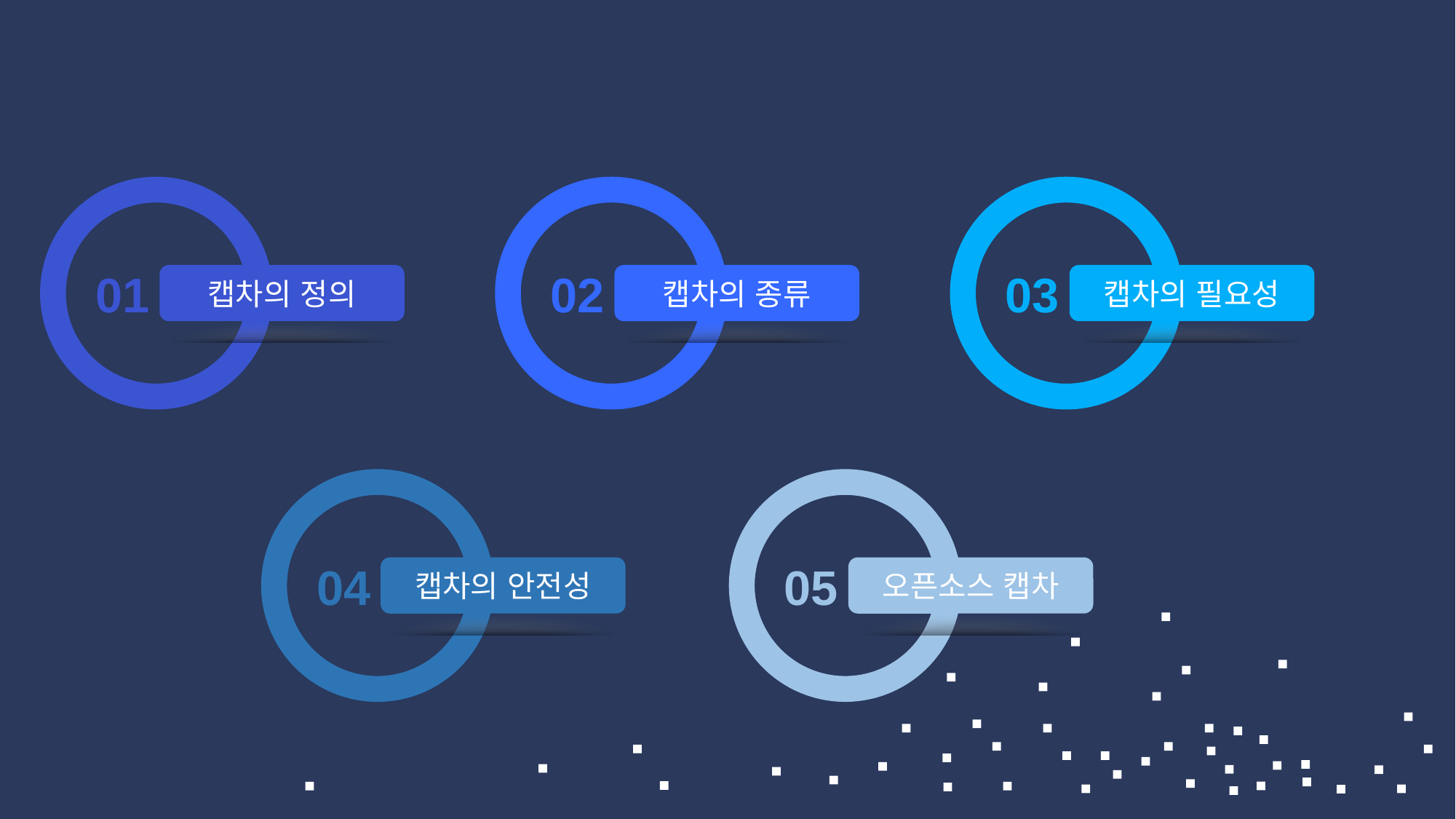

목차

캡차의 정의
캡차의 종류
캡차의 필요성
01
02
03

캡차의 안전성
오픈소스 캡차
04
05